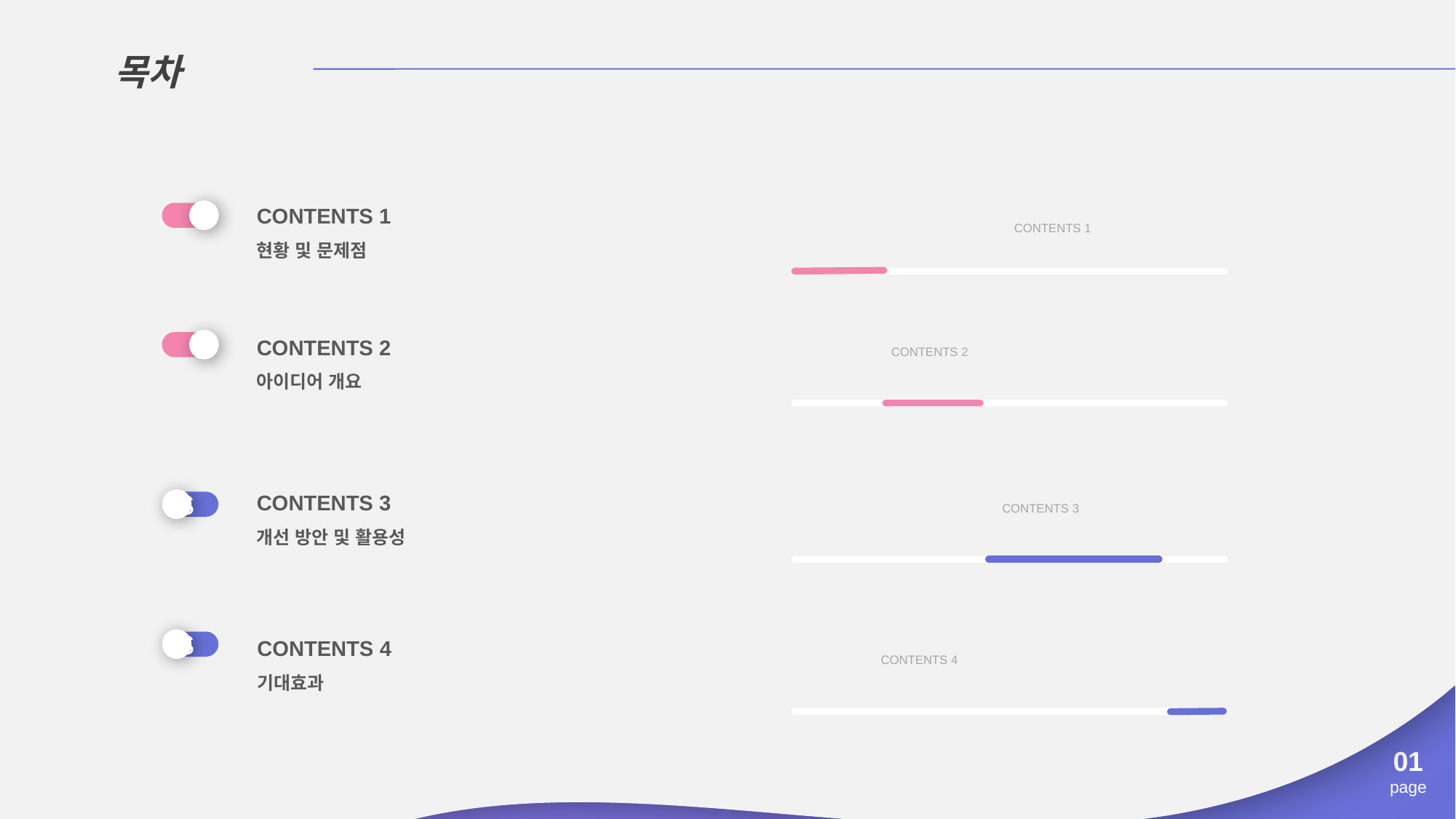

목차

CONTENTS 1

CONTENTS 1
현황 및 문제점

 CONTENTS 2

CONTENTS 2
아이디어 개요

CONTENTS 3

CONTENTS 3
개선 방안 및 활용성

S

CONTENTS 4

CONTENTS 4
기대효과
S

01
page